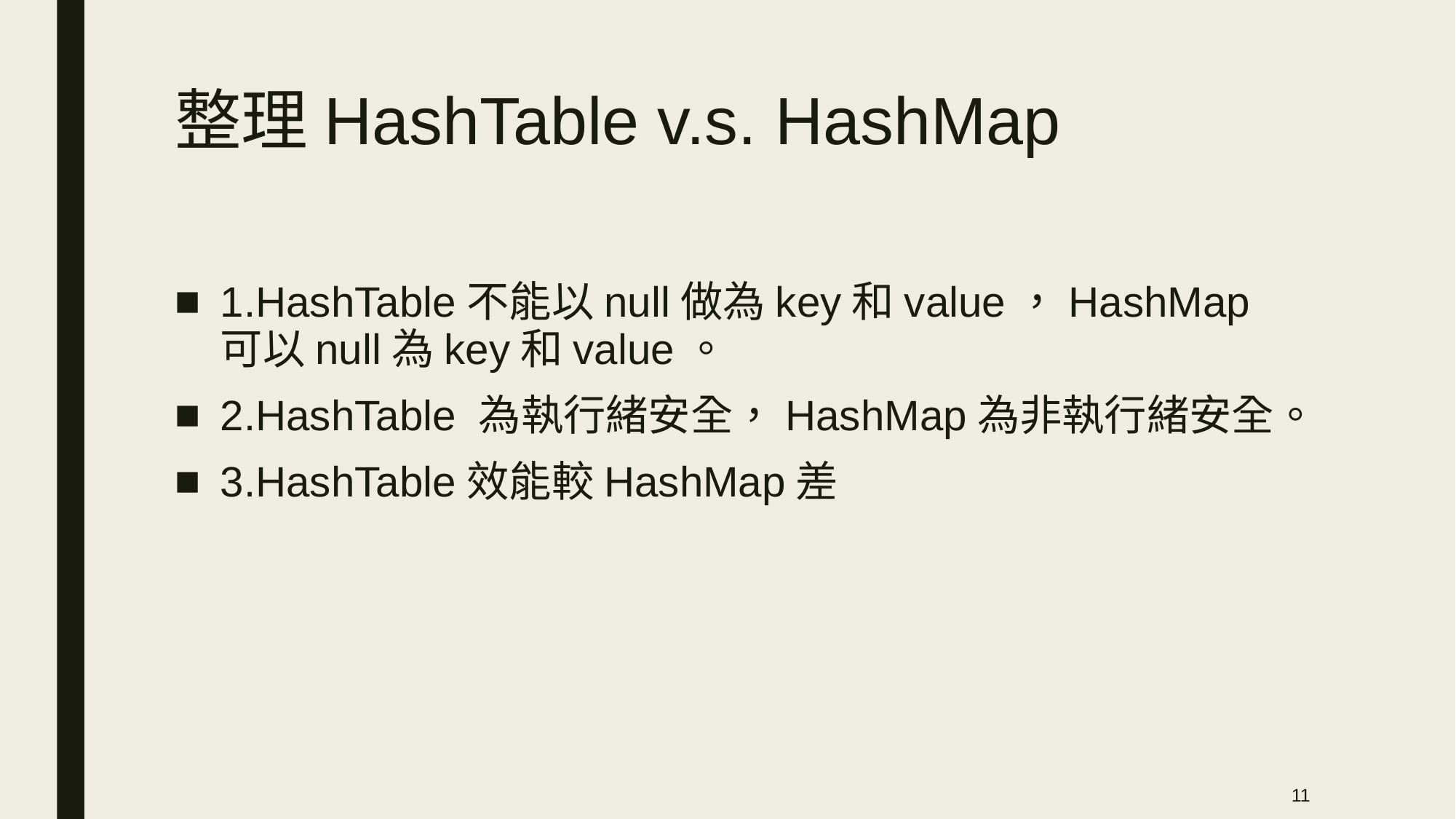

# 整理HashTable v.s. HashMap
1.HashTable不能以null做為key和value，HashMap可以null為key和value。
2.HashTable 為執行緒安全，HashMap為非執行緒安全。
3.HashTable效能較HashMap差
11